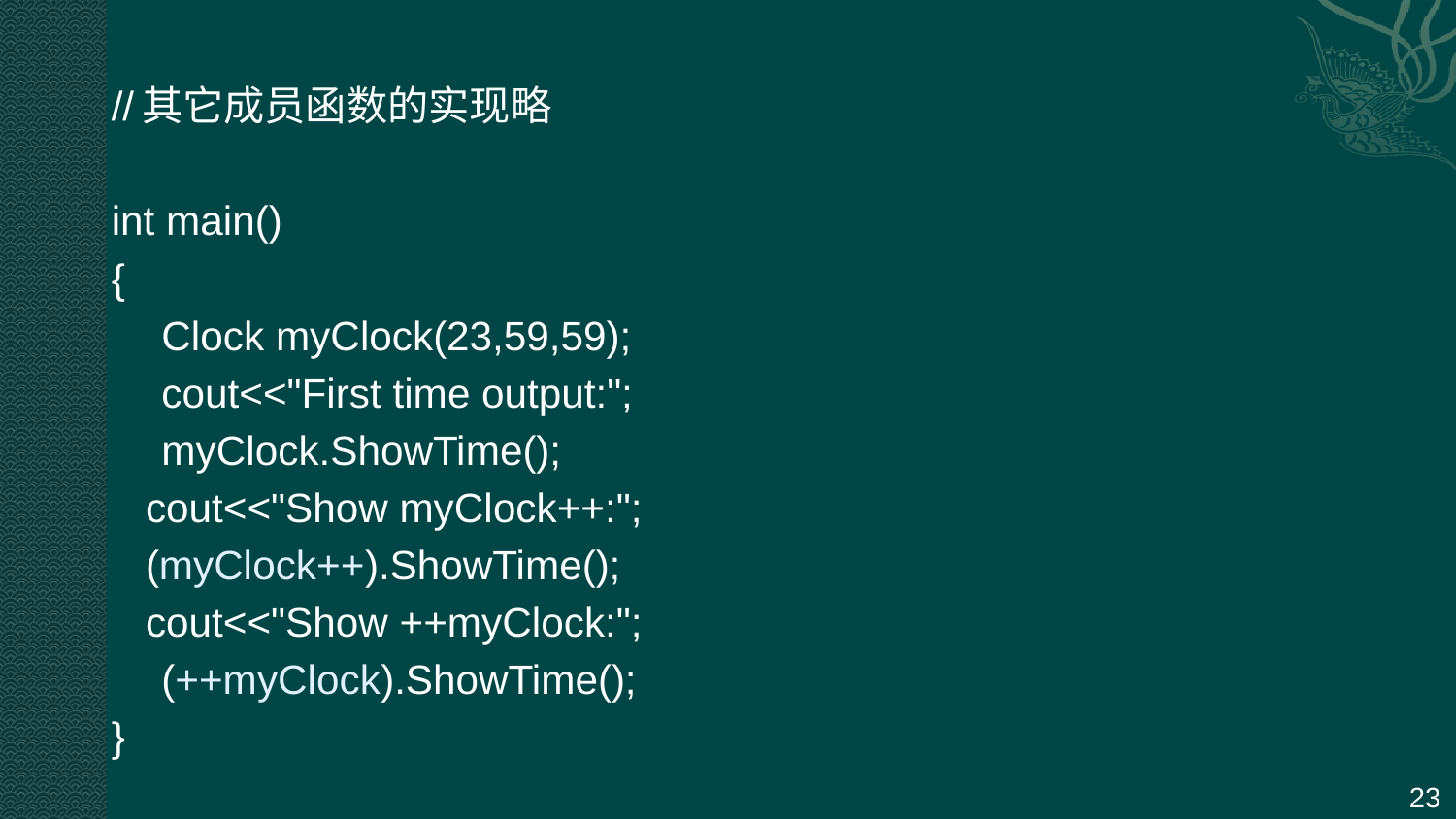

//其它成员函数的实现略

int main()
{
	Clock myClock(23,59,59);
	cout<<"First time output:";
	myClock.ShowTime();
   cout<<"Show myClock++:";
   (myClock++).ShowTime();
   cout<<"Show ++myClock:";
	(++myClock).ShowTime();
}
23